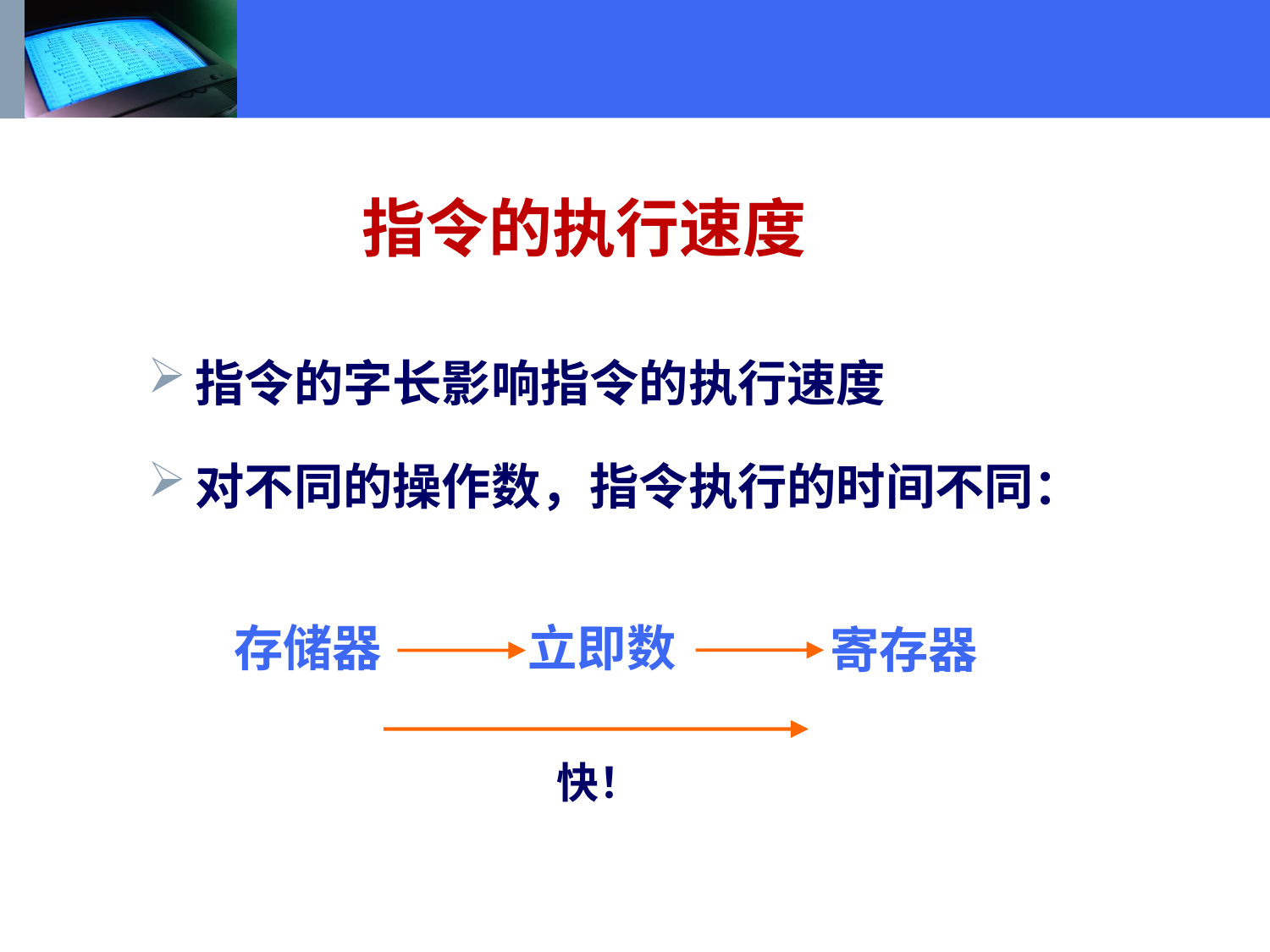

指令的执行速度
指令的字长影响指令的执行速度
对不同的操作数，指令执行的时间不同：

存储器
立即数
寄存器

快！